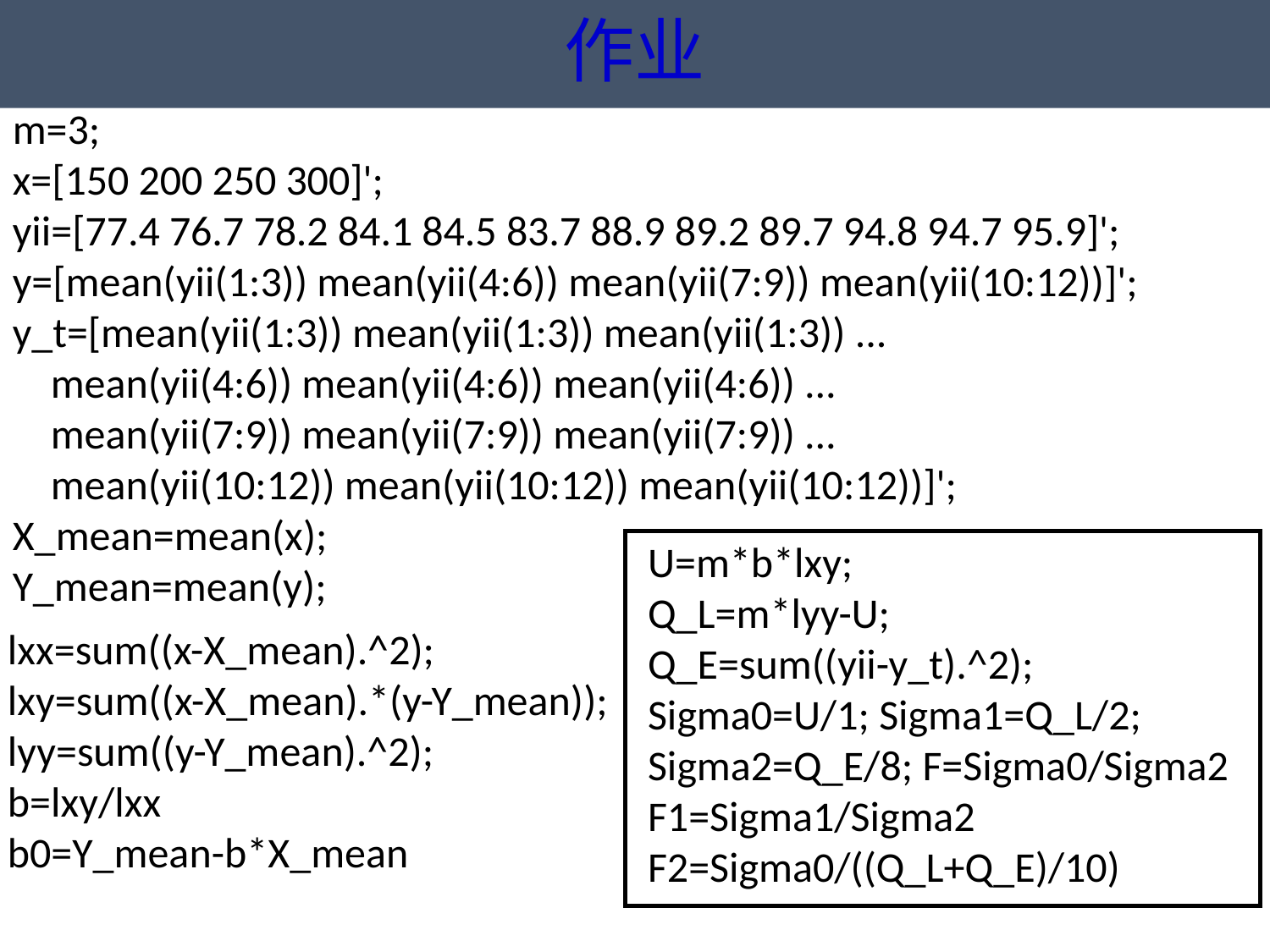

作业
m=3;
x=[150 200 250 300]';
yii=[77.4 76.7 78.2 84.1 84.5 83.7 88.9 89.2 89.7 94.8 94.7 95.9]';
y=[mean(yii(1:3)) mean(yii(4:6)) mean(yii(7:9)) mean(yii(10:12))]';
y_t=[mean(yii(1:3)) mean(yii(1:3)) mean(yii(1:3)) ...
    mean(yii(4:6)) mean(yii(4:6)) mean(yii(4:6)) ...
    mean(yii(7:9)) mean(yii(7:9)) mean(yii(7:9)) ...
    mean(yii(10:12)) mean(yii(10:12)) mean(yii(10:12))]';
X_mean=mean(x);
Y_mean=mean(y);

U=m*b*lxy;
Q_L=m*lyy-U;
Q_E=sum((yii-y_t).^2);
Sigma0=U/1; Sigma1=Q_L/2;
Sigma2=Q_E/8; F=Sigma0/Sigma2
F1=Sigma1/Sigma2
F2=Sigma0/((Q_L+Q_E)/10)

lxx=sum((x-X_mean).^2);
lxy=sum((x-X_mean).*(y-Y_mean));
lyy=sum((y-Y_mean).^2);
b=lxy/lxx
b0=Y_mean-b*X_mean